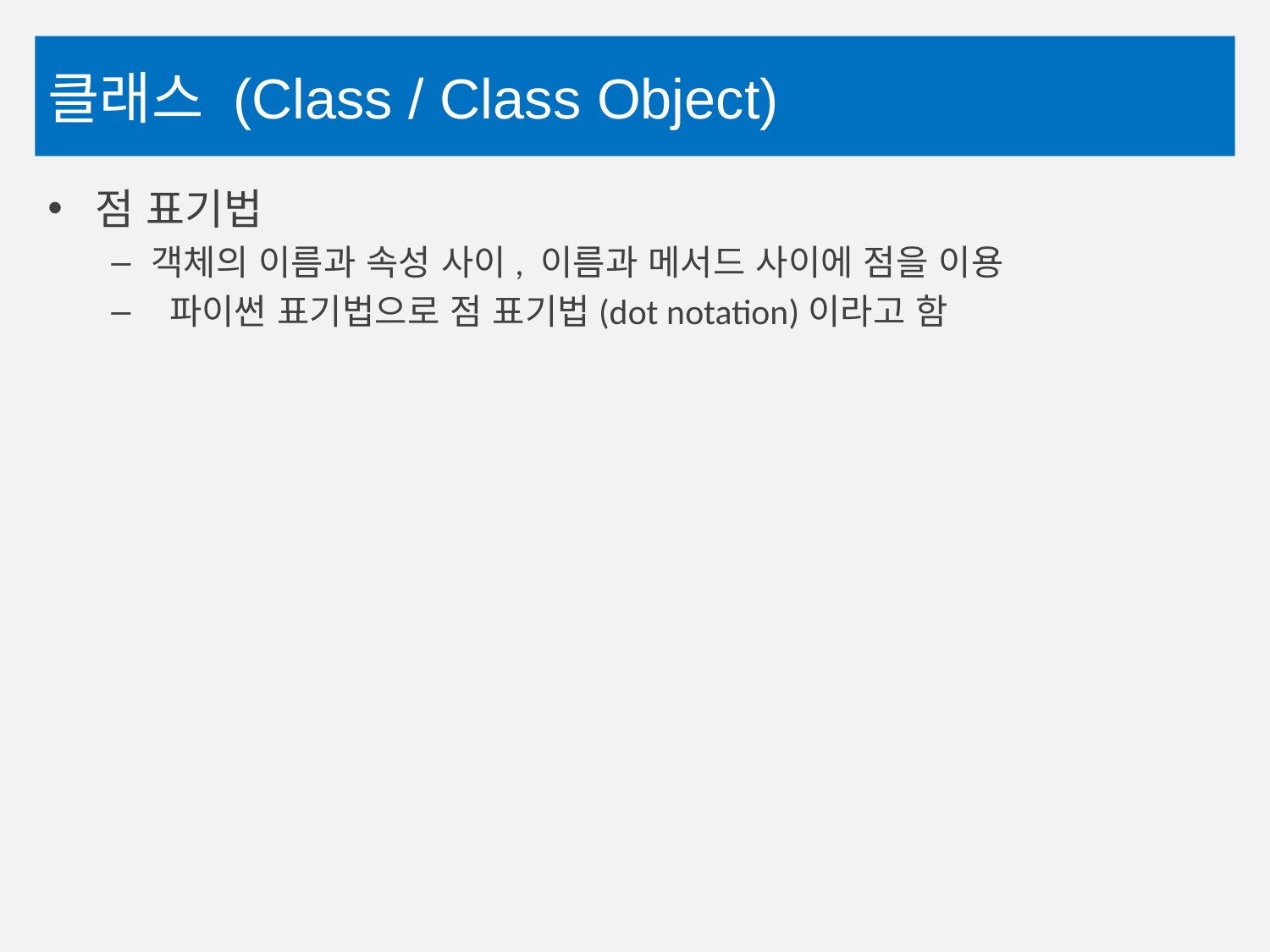

# 클래스 (Class / Class Object)
점 표기법
객체의 이름과 속성 사이, 이름과 메서드 사이에 점을 이용
 파이썬 표기법으로 점 표기법(dot notation)이라고 함